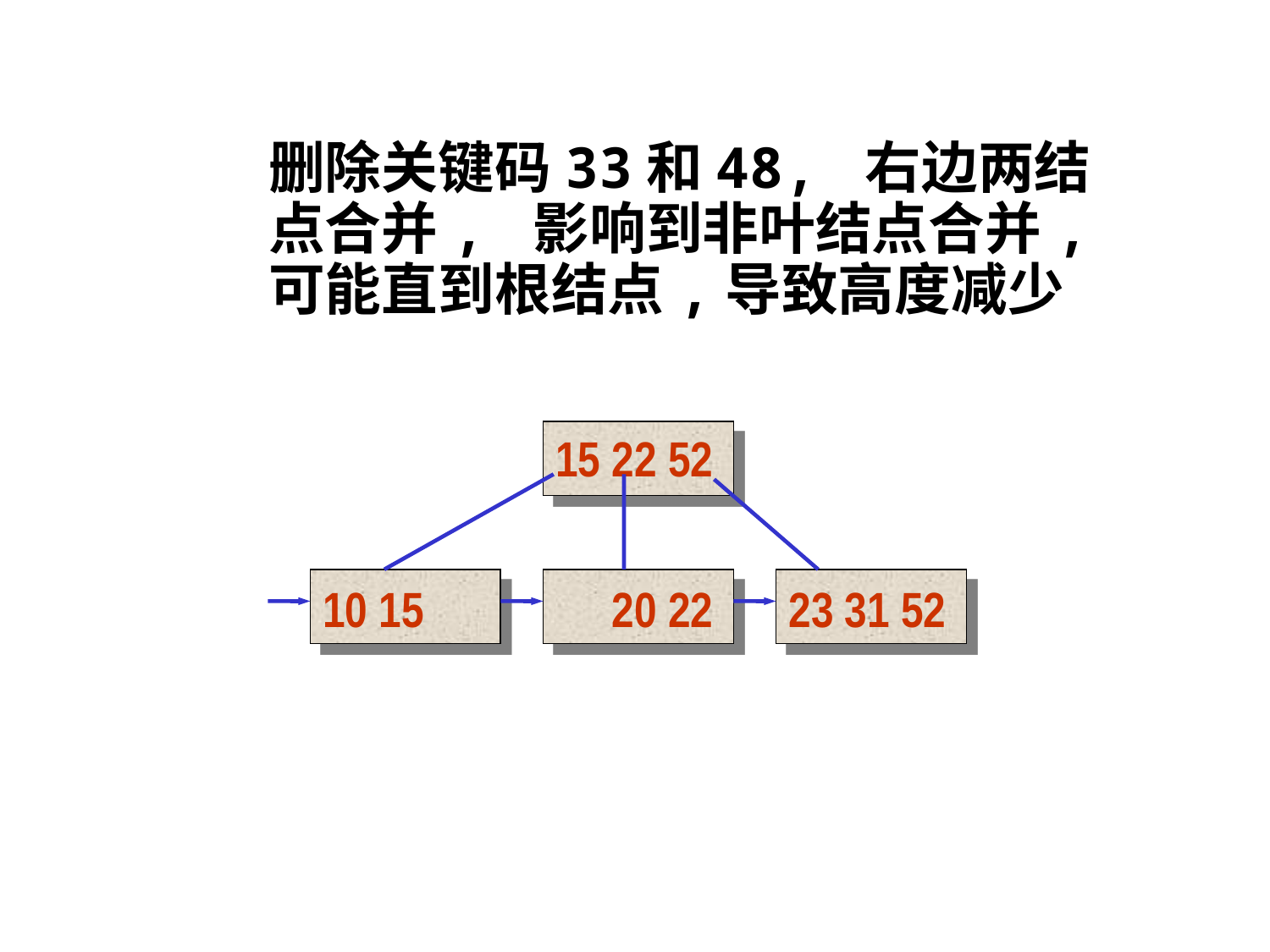

删除关键码33和48, 右边两结点合并, 影响到非叶结点合并,可能直到根结点,导致高度减少

15 22 52

10 15
     20 22
23 31 52